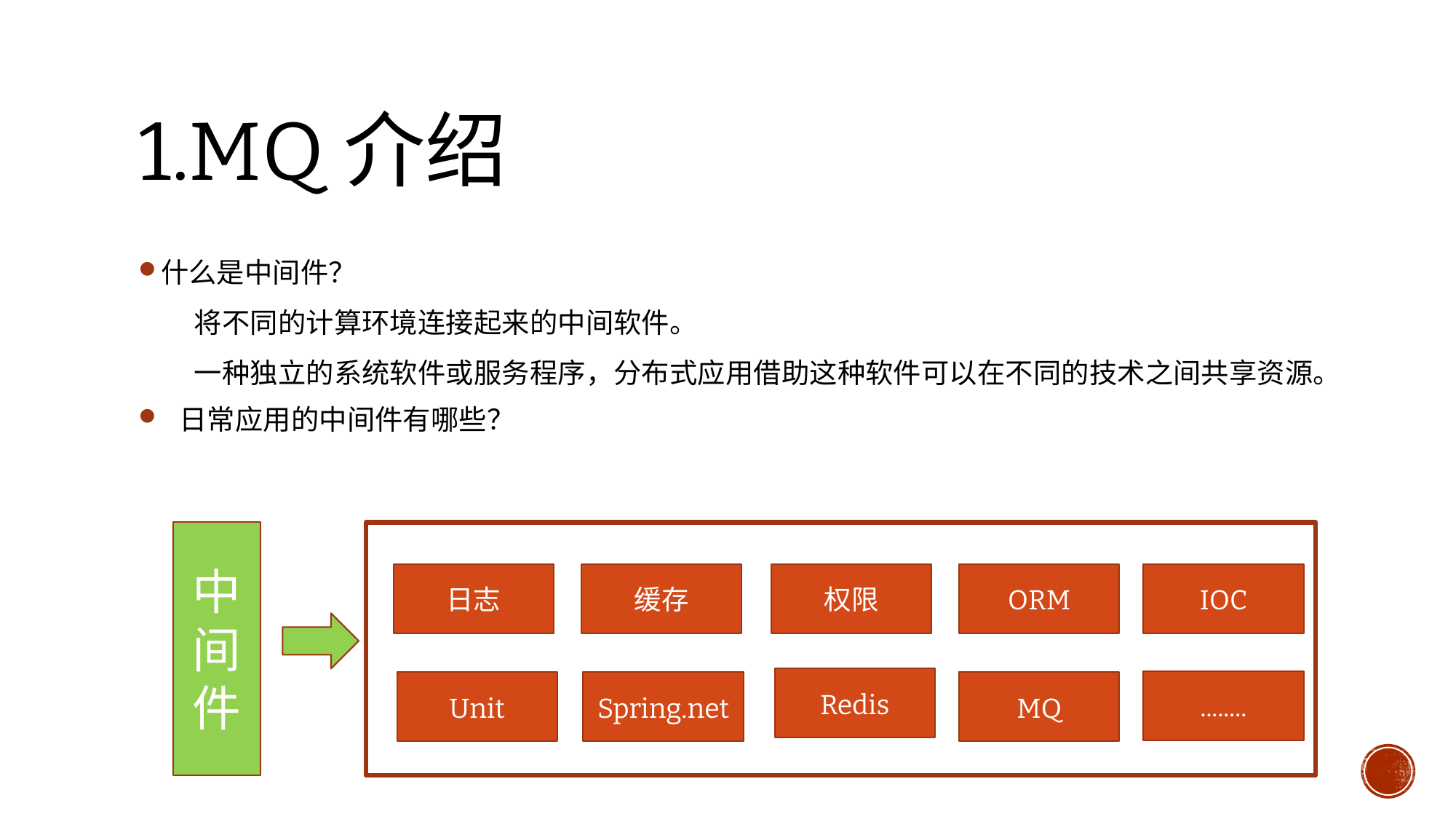

# 1.MQ介绍

什么是中间件？
        将不同的计算环境连接起来的中间软件。
        一种独立的系统软件或服务程序，分布式应用借助这种软件可以在不同的技术之间共享资源。
  日常应用的中间件有哪些？

中间件

日志
缓存
权限
ORM
IOC

Redis
........
Unit
Spring.net
MQ